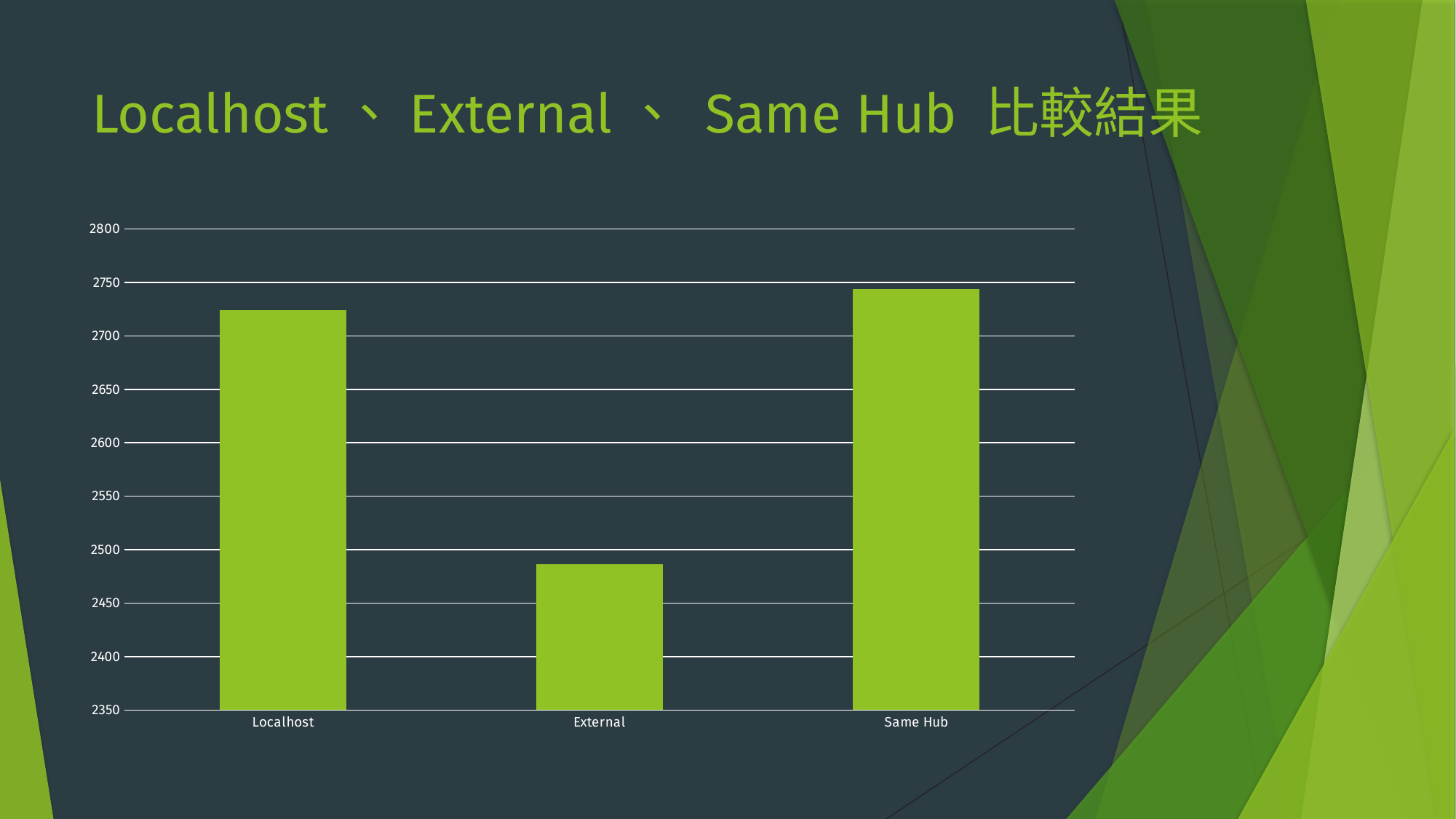

# Localhost、External、 Same Hub 比較結果

### Chart

| Category |  |
|---|---|
| Localhost | 2723.9 |
| External | 2486.7 |
| Same Hub | 2743.7 |